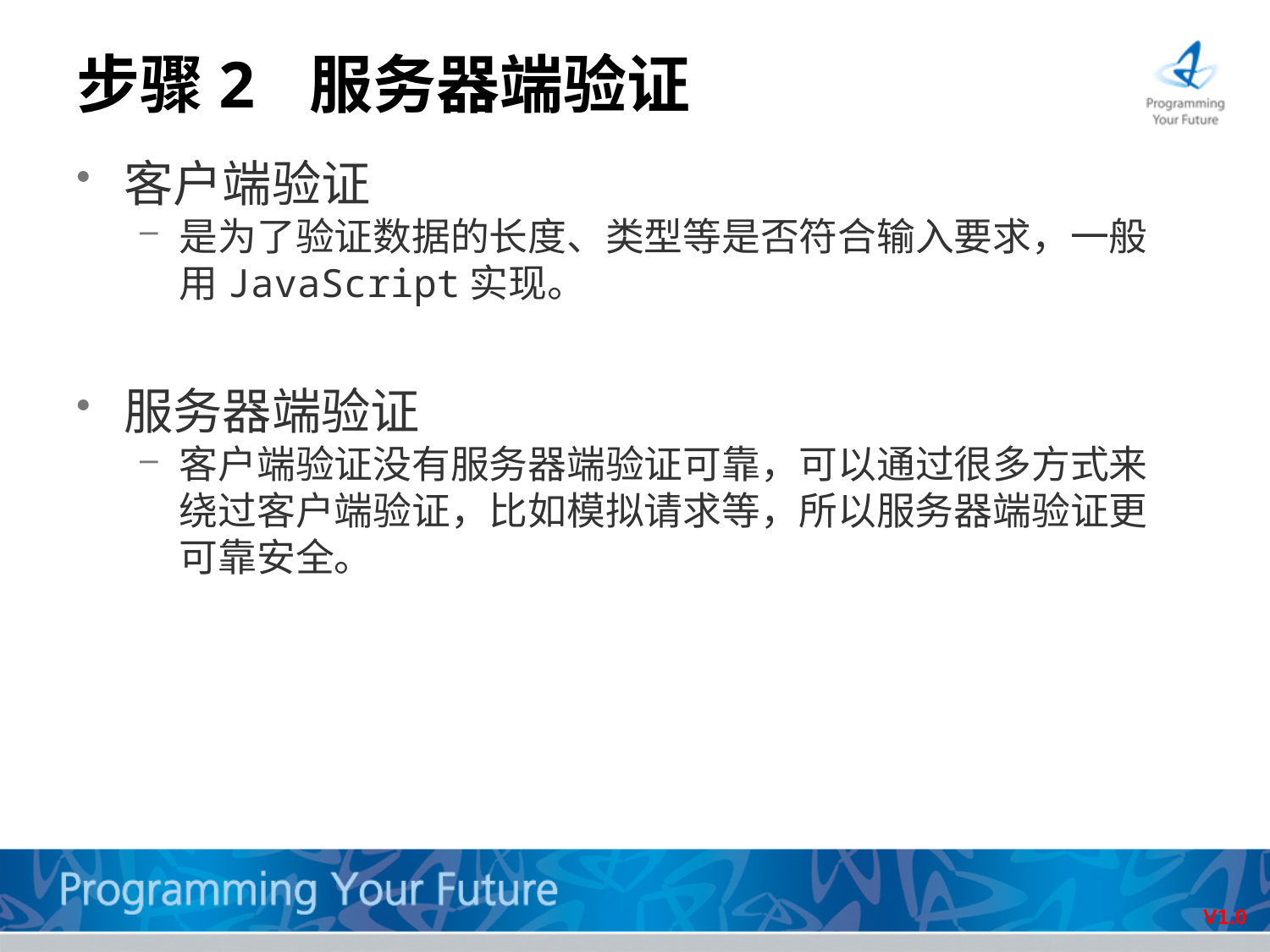

# 步骤2 服务器端验证
客户端验证
是为了验证数据的长度、类型等是否符合输入要求，一般用JavaScript实现。

服务器端验证
客户端验证没有服务器端验证可靠，可以通过很多方式来绕过客户端验证，比如模拟请求等，所以服务器端验证更可靠安全。